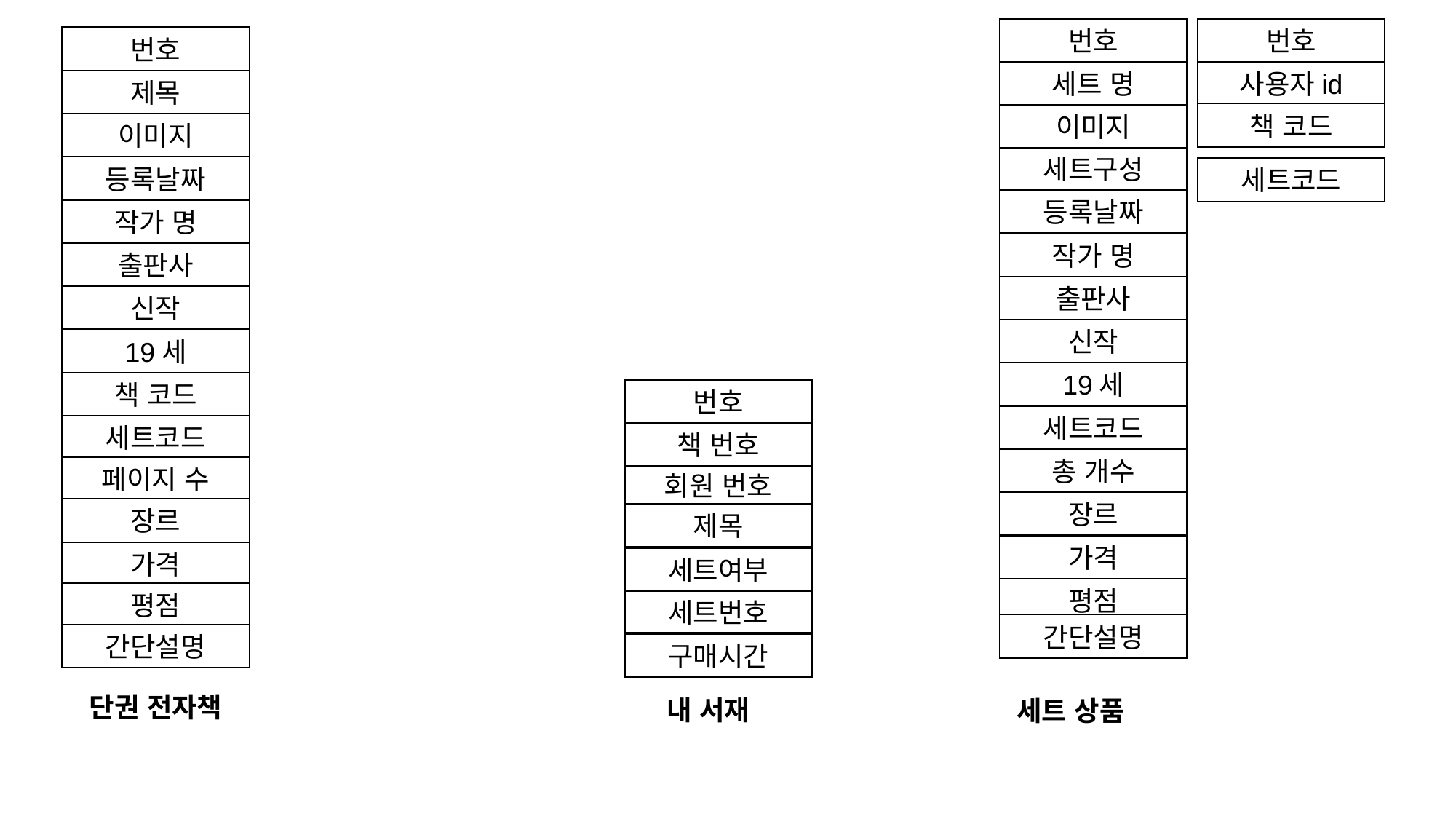

번호
번호
번호
사용자id
세트 명
제목
책 코드
이미지
이미지
세트구성
등록날짜
세트코드
등록날짜
작가 명
작가 명
출판사
출판사
신작
신작
19세
19세
책 코드
번호
세트코드
세트코드
책 번호
총 개수
페이지 수
회원 번호
장르
장르
제목
가격
가격
세트여부
평점
평점
세트번호
간단설명
간단설명
구매시간
단권 전자책
내 서재
세트 상품